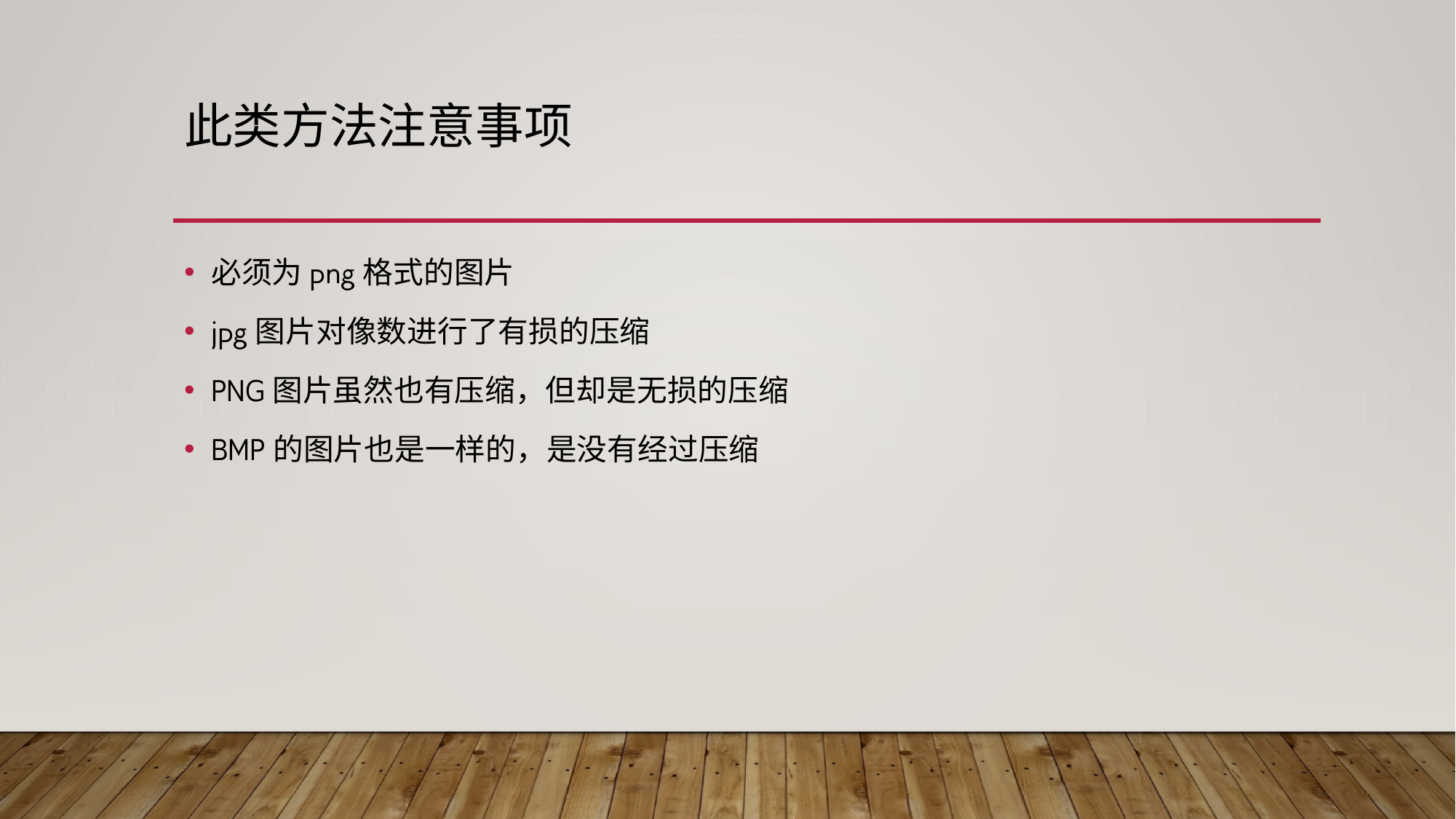

# 此类方法注意事项
必须为png格式的图片
jpg图片对像数进行了有损的压缩
PNG图片虽然也有压缩，但却是无损的压缩
BMP的图片也是一样的，是没有经过压缩